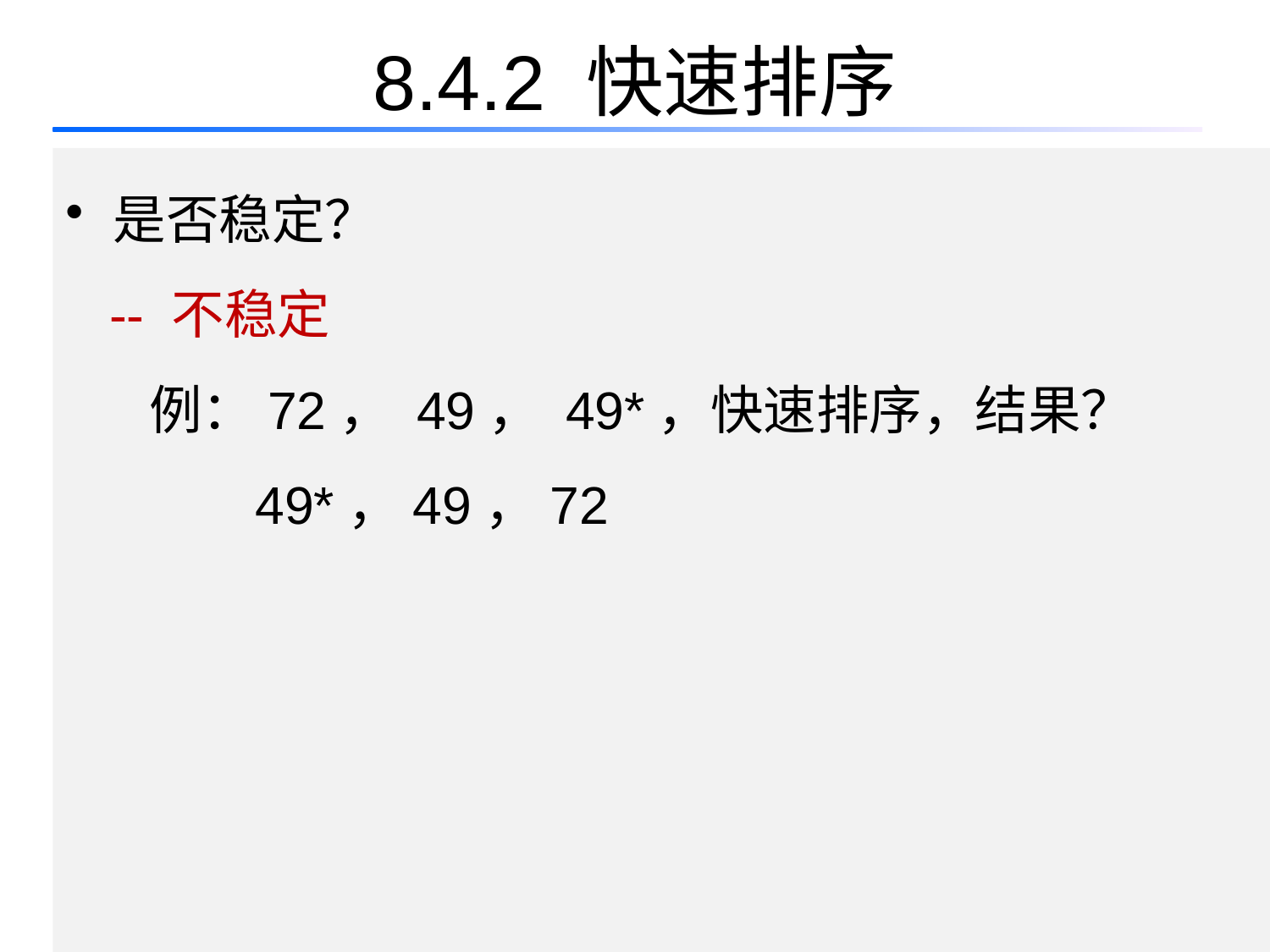

# 8.4.2 快速排序

是否稳定？
   -- 不稳定
      例：72， 49， 49*，快速排序，结果？
             49*，49，72